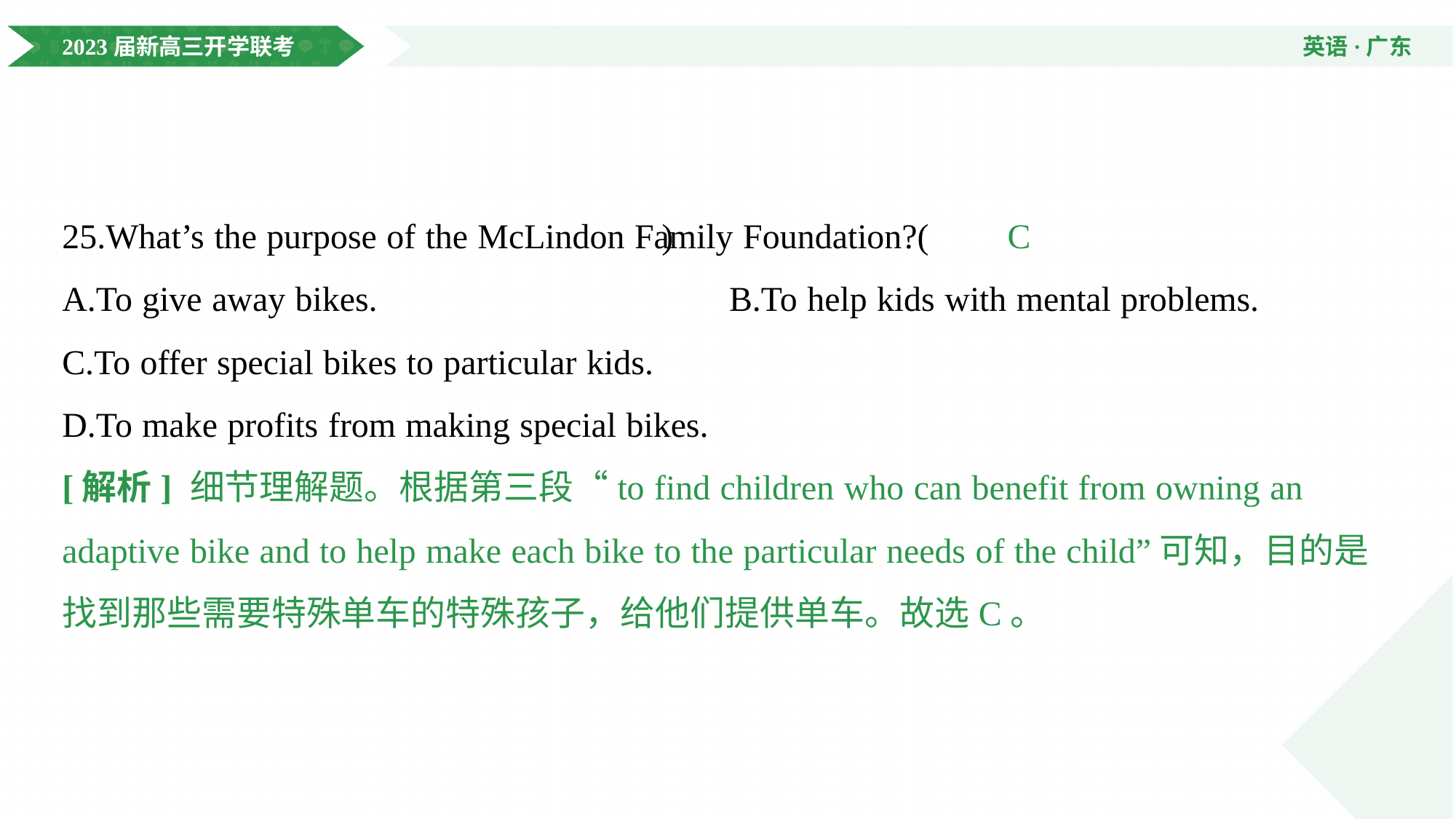

25.What’s the purpose of the McLindon Family Foundation?( @9@   )
A.To give away bikes.	B.To help kids with mental problems.
C.To offer special bikes to particular kids.
D.To make profits from making special bikes.
C
[解析] 细节理解题。根据第三段“to find children who can benefit from owning an adaptive bike and to help make each bike to the particular needs of the child”可知，目的是找到那些需要特殊单车的特殊孩子，给他们提供单车。故选C。